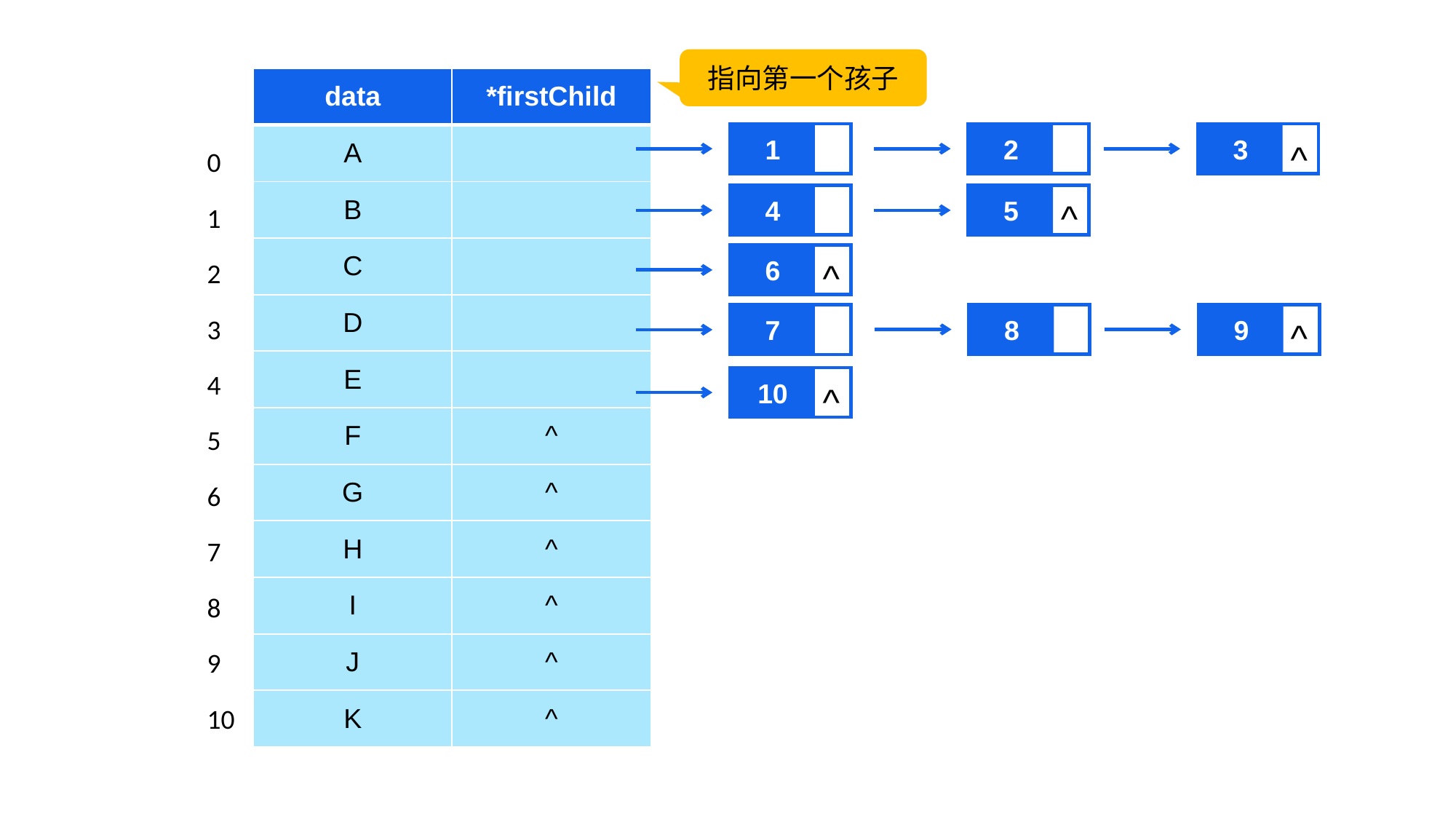

指向第一个孩子
| data | \*firstChild |
| --- | --- |
| A |  |
| B |  |
| C |  |
| D |  |
| E |  |
| F | ^ |
| G | ^ |
| H | ^ |
| I | ^ |
| J | ^ |
| K | ^ |
0
1
2
3
4
5
6
7
8
9
10

1

2

3
^

4

5
^

6
^

8

9

7
^

10
^